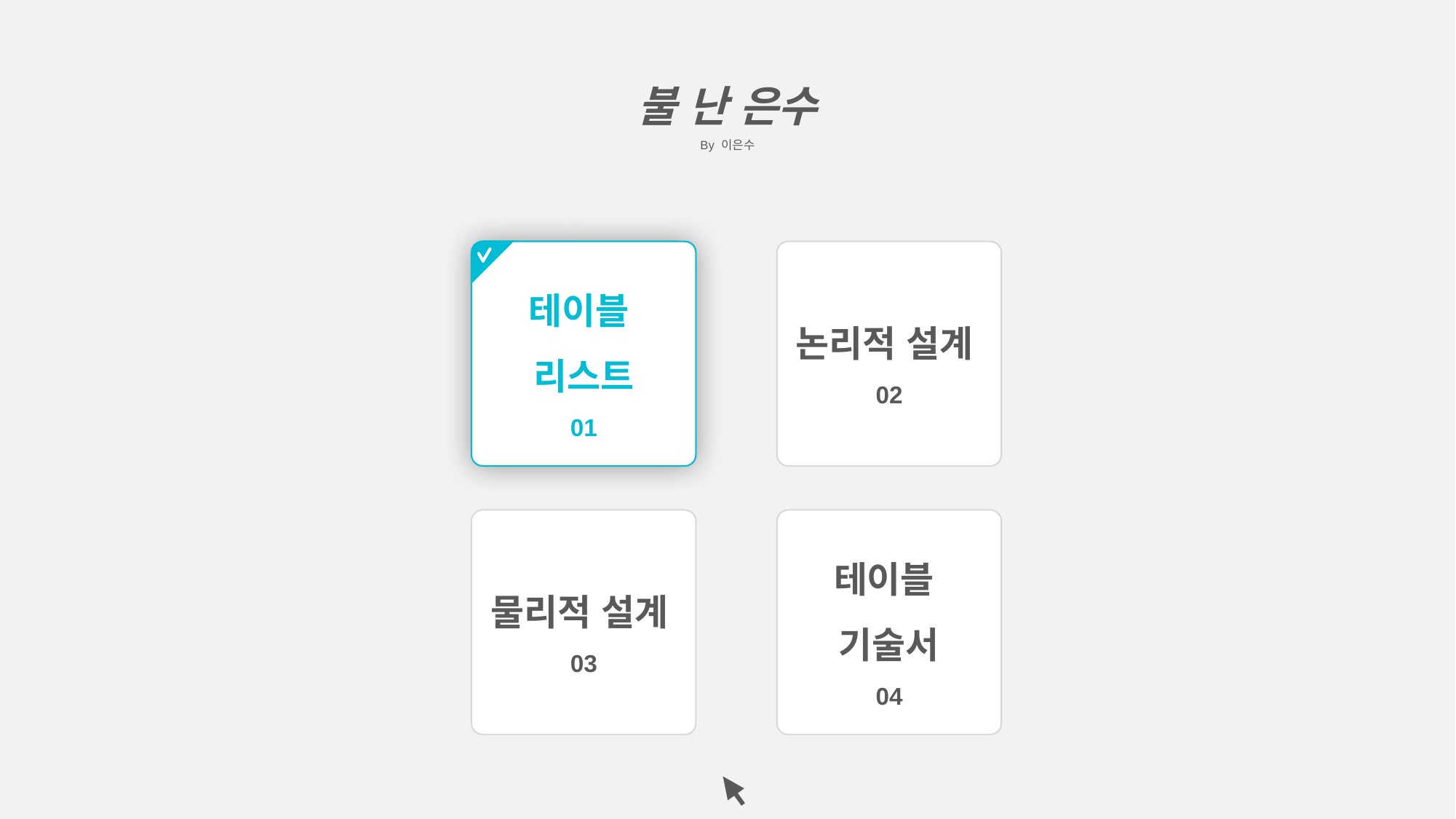

불 난 은수
By 이은수

테이블
리스트
01
논리적 설계02
개발 환경
08
CONTENTS
01

물리적 설계03
테이블
기술서
04